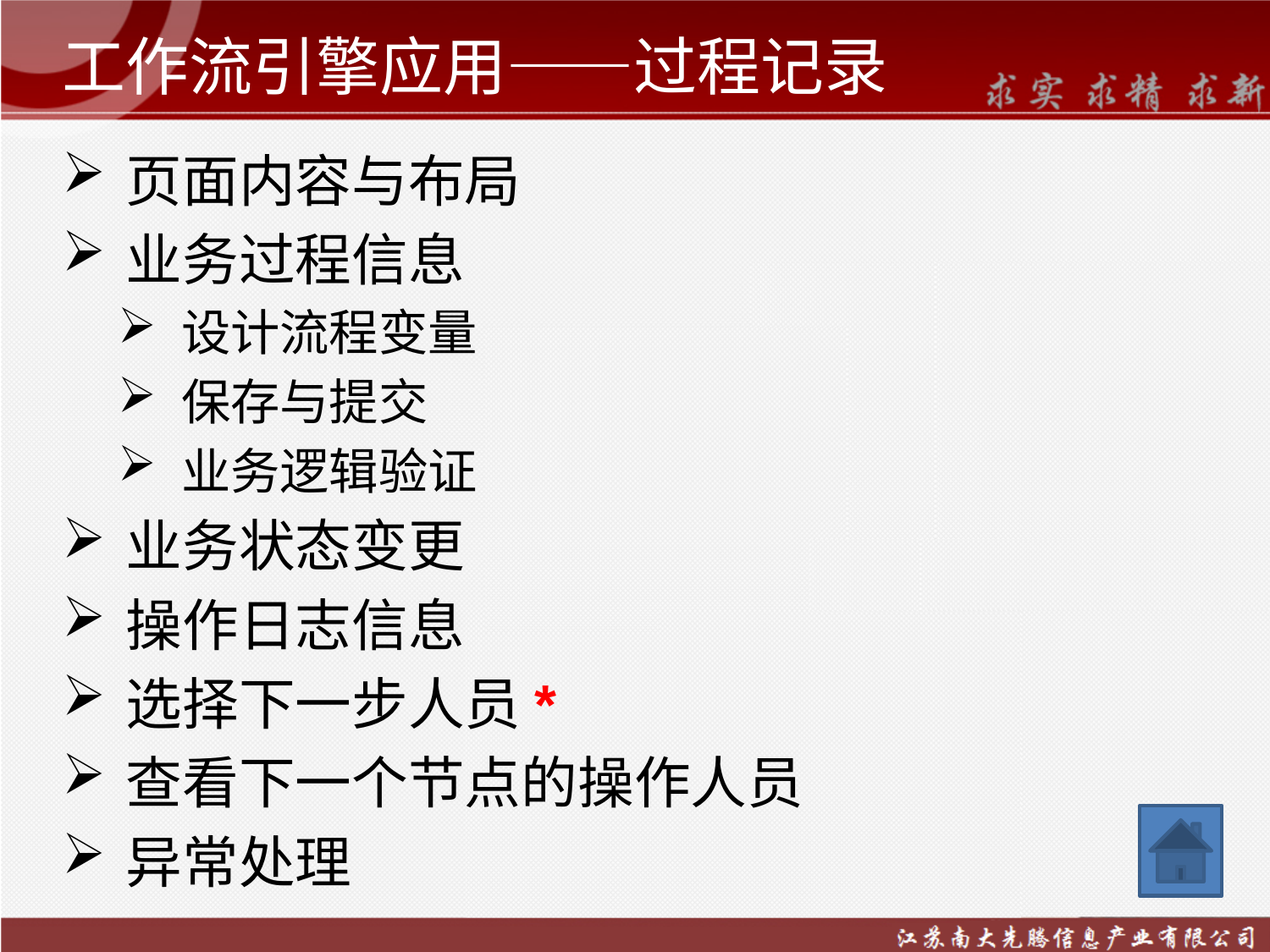

# 工作流引擎应用——过程记录
页面内容与布局
业务过程信息
设计流程变量
保存与提交
业务逻辑验证
业务状态变更
操作日志信息
选择下一步人员*
查看下一个节点的操作人员
异常处理